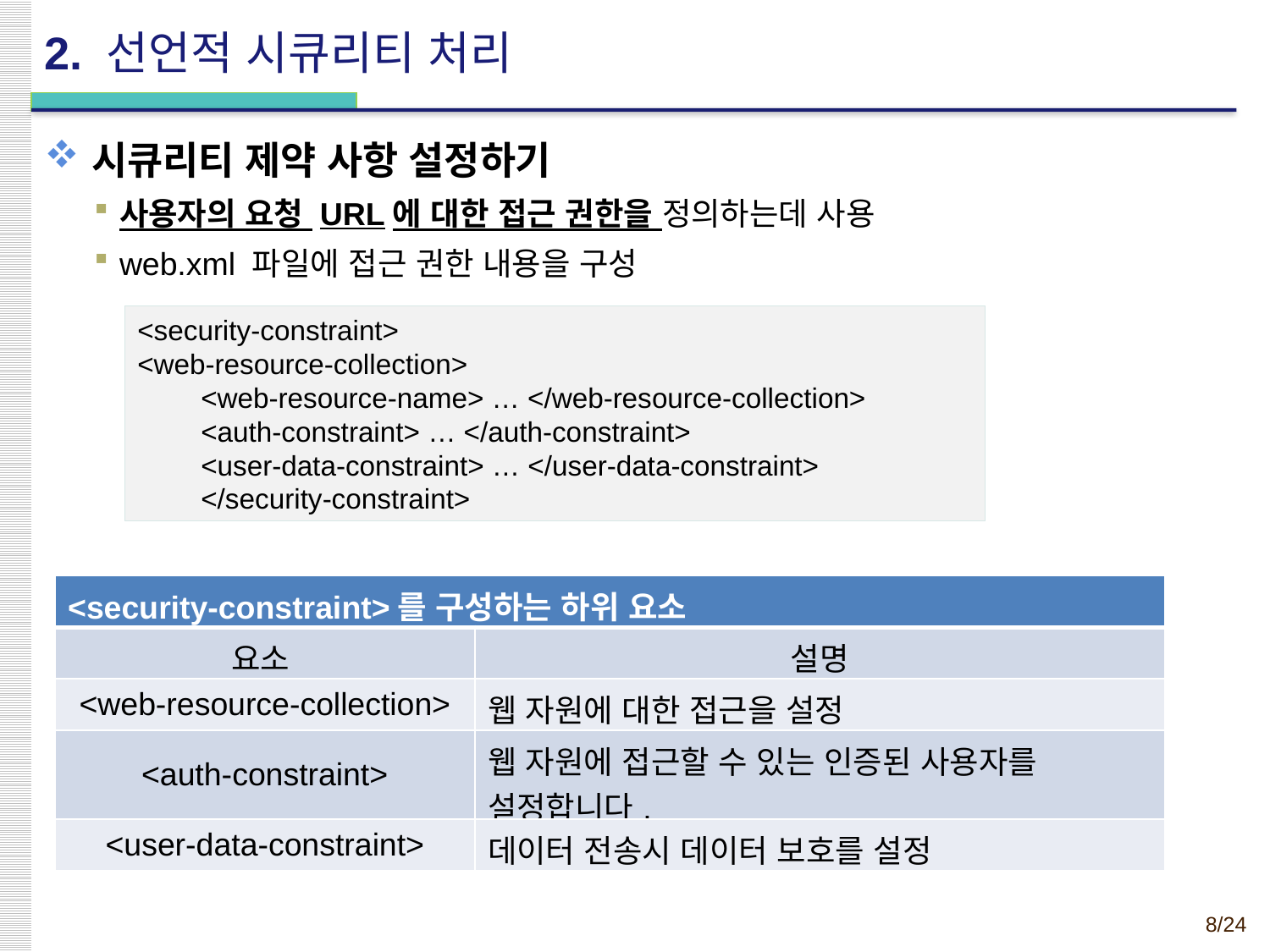

# 2. 선언적 시큐리티 처리
시큐리티 제약 사항 설정하기
사용자의 요청 URL에 대한 접근 권한을 정의하는데 사용
web.xml 파일에 접근 권한 내용을 구성
<security-constraint>
<web-resource-collection>
<web-resource-name> … </web-resource-collection>
<auth-constraint> … </auth-constraint>
<user-data-constraint> … </user-data-constraint>
</security-constraint>
| <security-constraint>를 구성하는 하위 요소 |  |
| --- | --- |
| 요소 | 설명 |
| <web-resource-collection> | 웹 자원에 대한 접근을 설정 |
| <auth-constraint> | 웹 자원에 접근할 수 있는 인증된 사용자를 설정합니다. |
| <user-data-constraint> | 데이터 전송시 데이터 보호를 설정 |